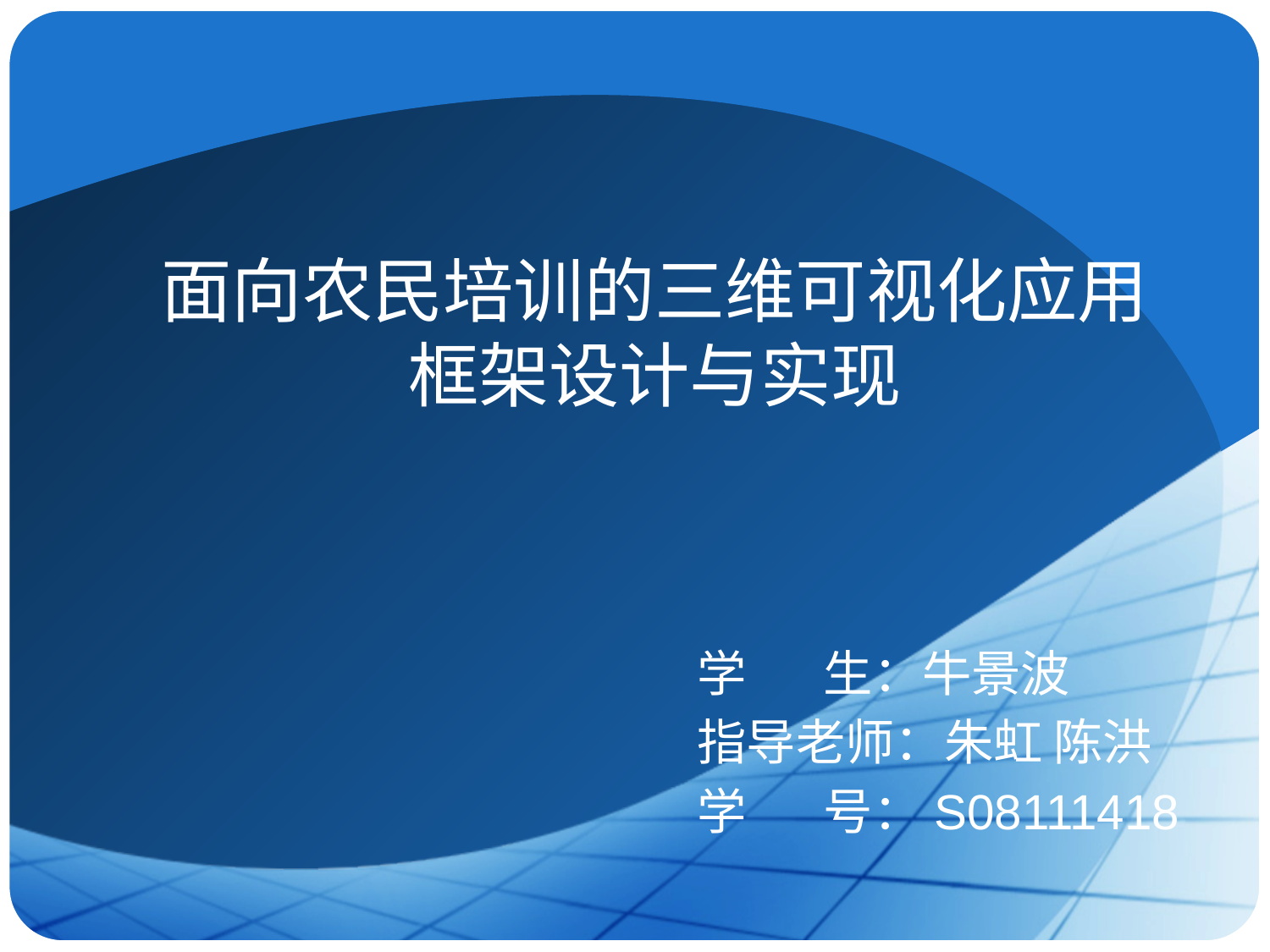

# 面向农民培训的三维可视化应用框架设计与实现
学       生：牛景波
指导老师：朱虹 陈洪
学       号：S08111418